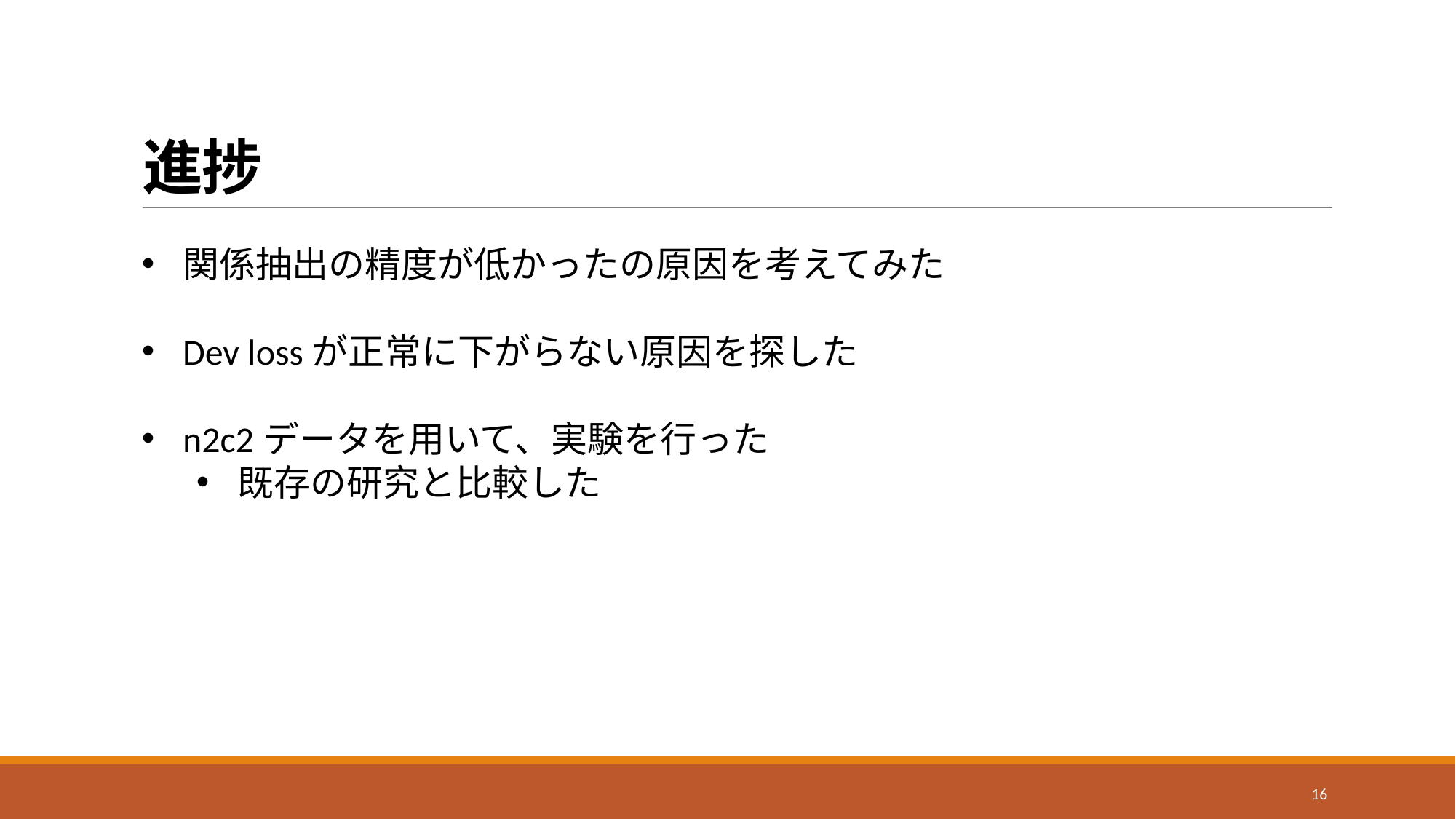

# 進捗
関係抽出の精度が低かったの原因を考えてみた

Dev lossが正常に下がらない原因を探した

n2c2データを用いて、実験を行った
既存の研究と比較した

16